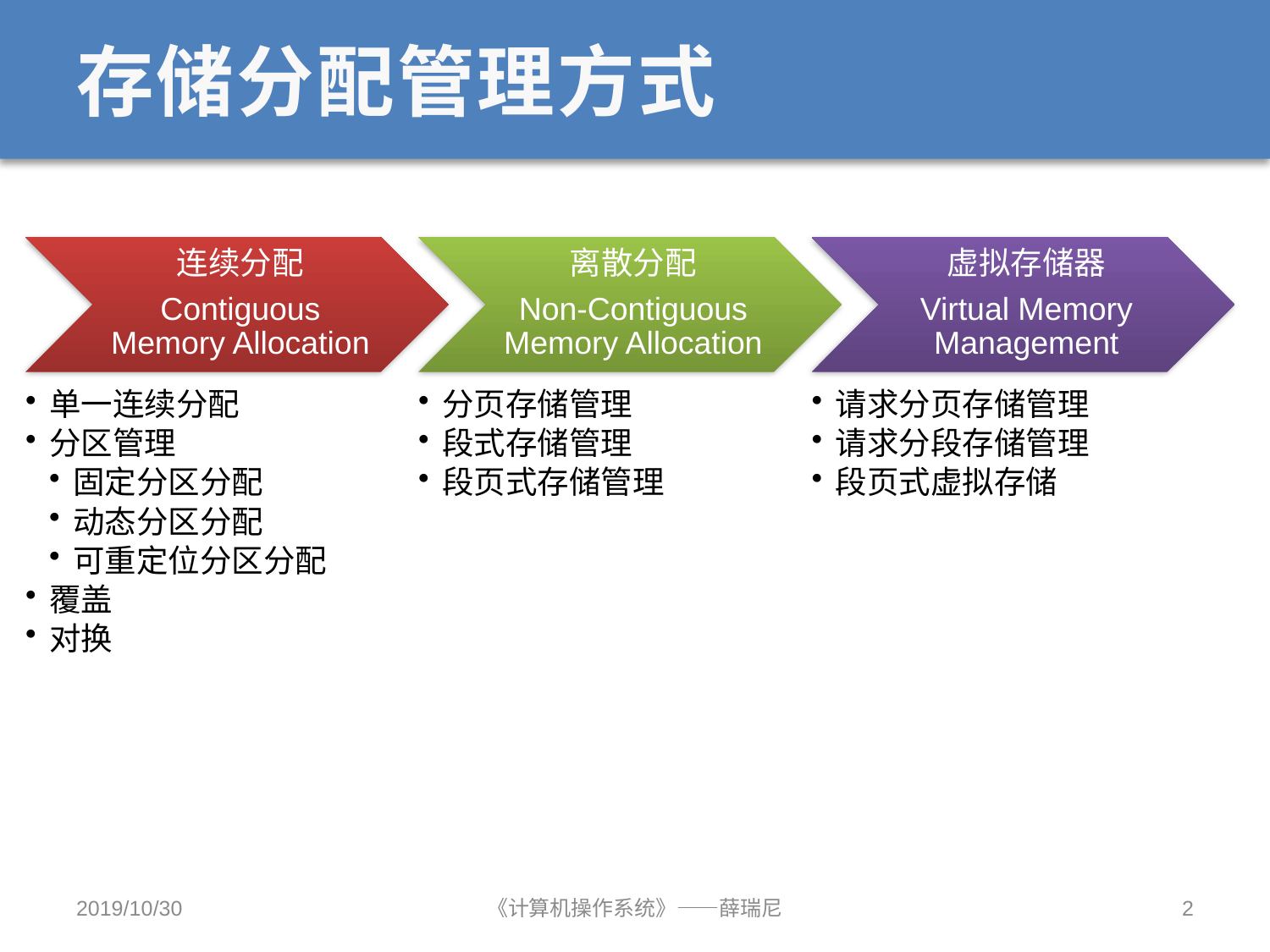

# 存储分配管理方式
连续分配
Contiguous Memory Allocation
单一连续分配
分区管理
固定分区分配
动态分区分配
可重定位分区分配
覆盖
对换
离散分配
Non-Contiguous Memory Allocation
分页存储管理
段式存储管理
段页式存储管理
虚拟存储器
Virtual Memory Management
请求分页存储管理
请求分段存储管理
段页式虚拟存储
2019/10/30
《计算机操作系统》——薛瑞尼
2